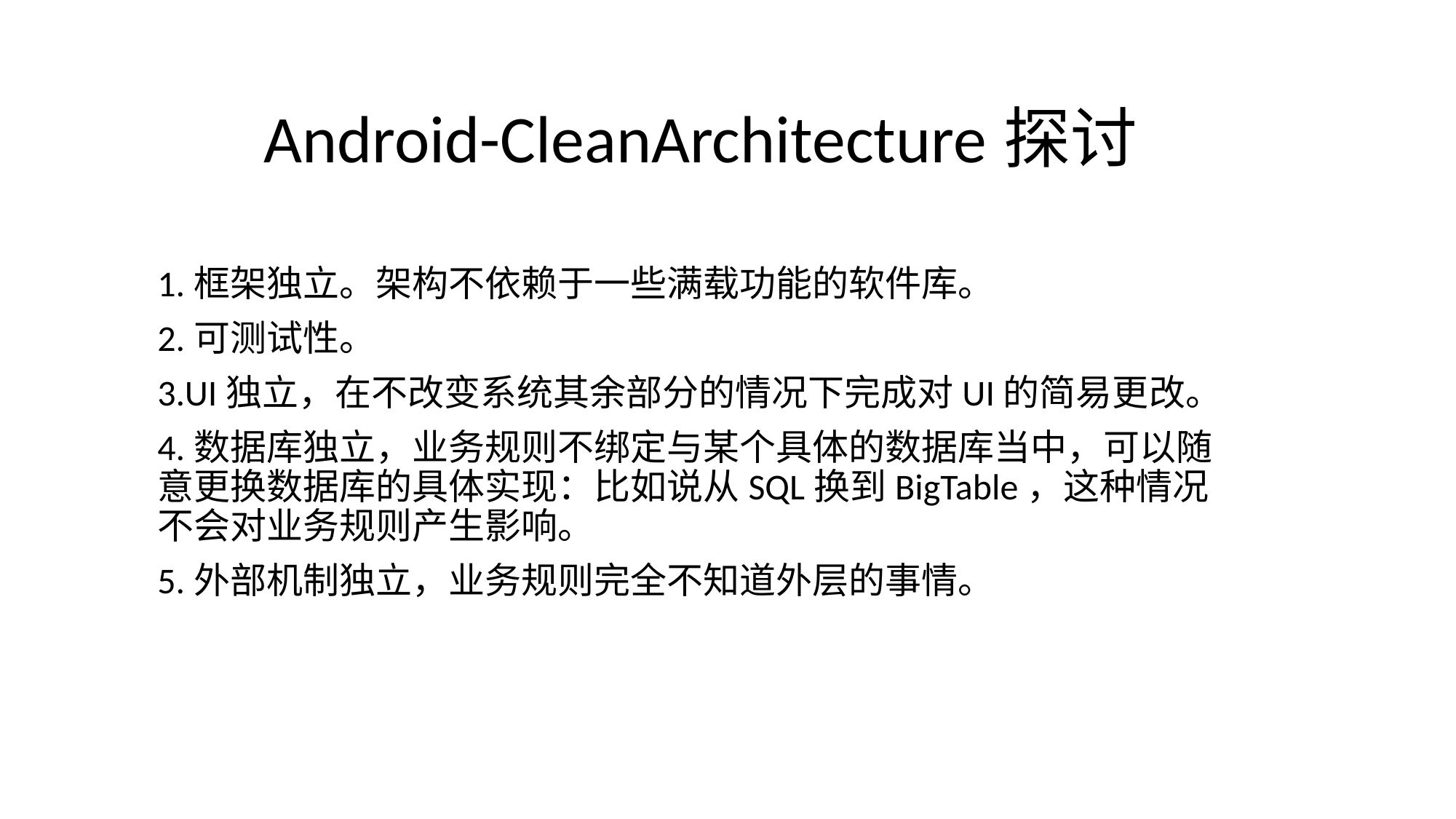

# Android-CleanArchitecture探讨
1.框架独立。架构不依赖于一些满载功能的软件库。
2.可测试性。
3.UI独立，在不改变系统其余部分的情况下完成对UI的简易更改。
4.数据库独立，业务规则不绑定与某个具体的数据库当中，可以随意更换数据库的具体实现：比如说从SQL换到BigTable，这种情况不会对业务规则产生影响。
5.外部机制独立，业务规则完全不知道外层的事情。